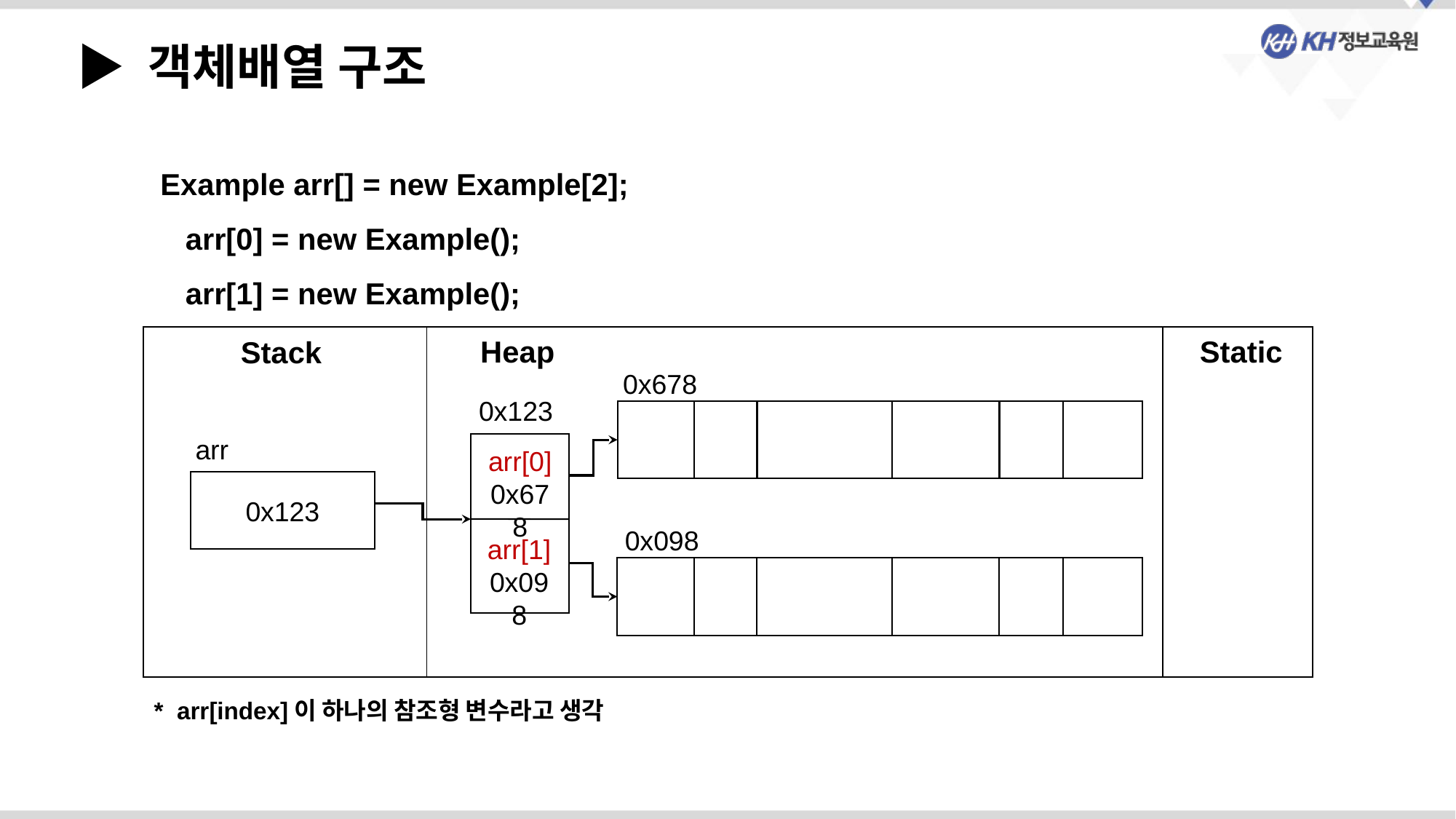

▶ 객체배열 구조
Example arr[] = new Example[2];
   arr[0] = new Example();
   arr[1] = new Example();
Heap
Static
Stack
0x678
0x123

arr
arr[0]
0x678
0x123

0x098
arr[1]
0x098

*  arr[index]이 하나의 참조형 변수라고 생각